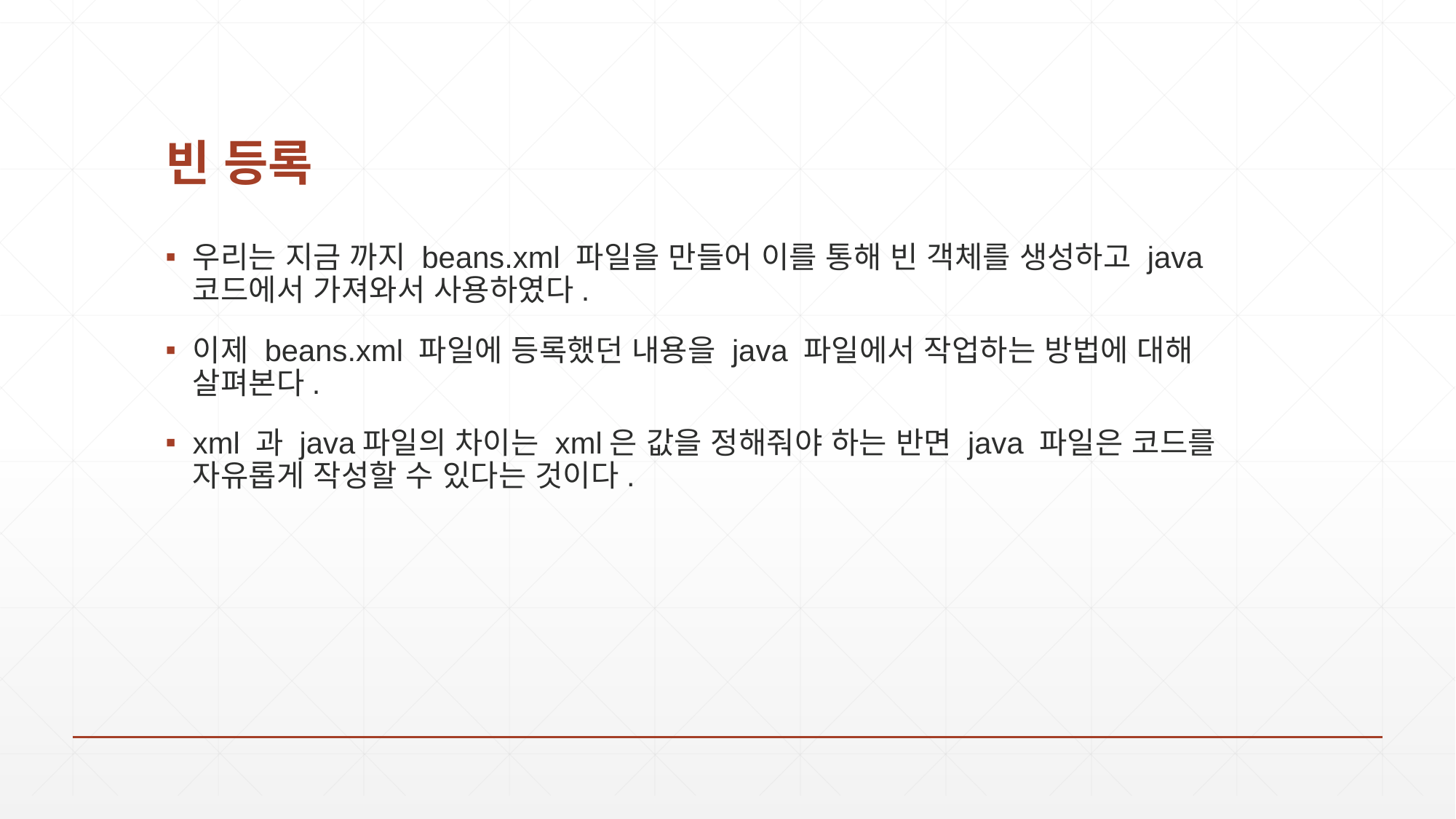

# 빈 등록
우리는 지금 까지 beans.xml 파일을 만들어 이를 통해 빈 객체를 생성하고 java 코드에서 가져와서 사용하였다.
이제 beans.xml 파일에 등록했던 내용을 java 파일에서 작업하는 방법에 대해 살펴본다.
xml 과 java파일의 차이는 xml은 값을 정해줘야 하는 반면 java 파일은 코드를 자유롭게 작성할 수 있다는 것이다.